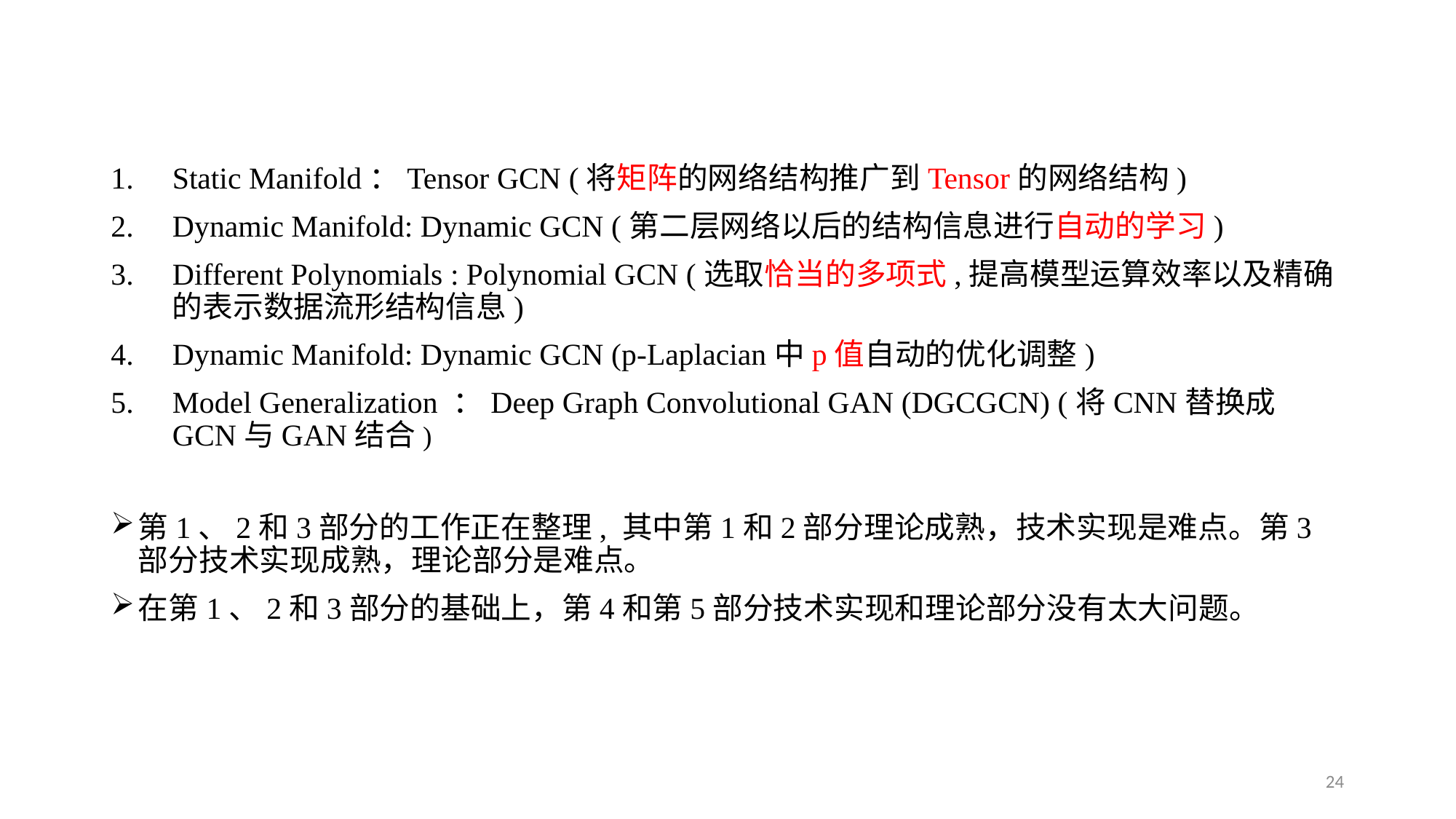

Static Manifold：Tensor GCN (将矩阵的网络结构推广到Tensor的网络结构)
Dynamic Manifold: Dynamic GCN (第二层网络以后的结构信息进行自动的学习)
Different Polynomials : Polynomial GCN (选取恰当的多项式,提高模型运算效率以及精确的表示数据流形结构信息)
Dynamic Manifold: Dynamic GCN (p-Laplacian中p值自动的优化调整)
Model Generalization ：Deep Graph Convolutional GAN (DGCGCN) (将CNN替换成GCN与GAN结合)

第1、2和3部分的工作正在整理, 其中第1和2部分理论成熟，技术实现是难点。第3部分技术实现成熟，理论部分是难点。
在第1、2和3部分的基础上，第4和第5部分技术实现和理论部分没有太大问题。

24